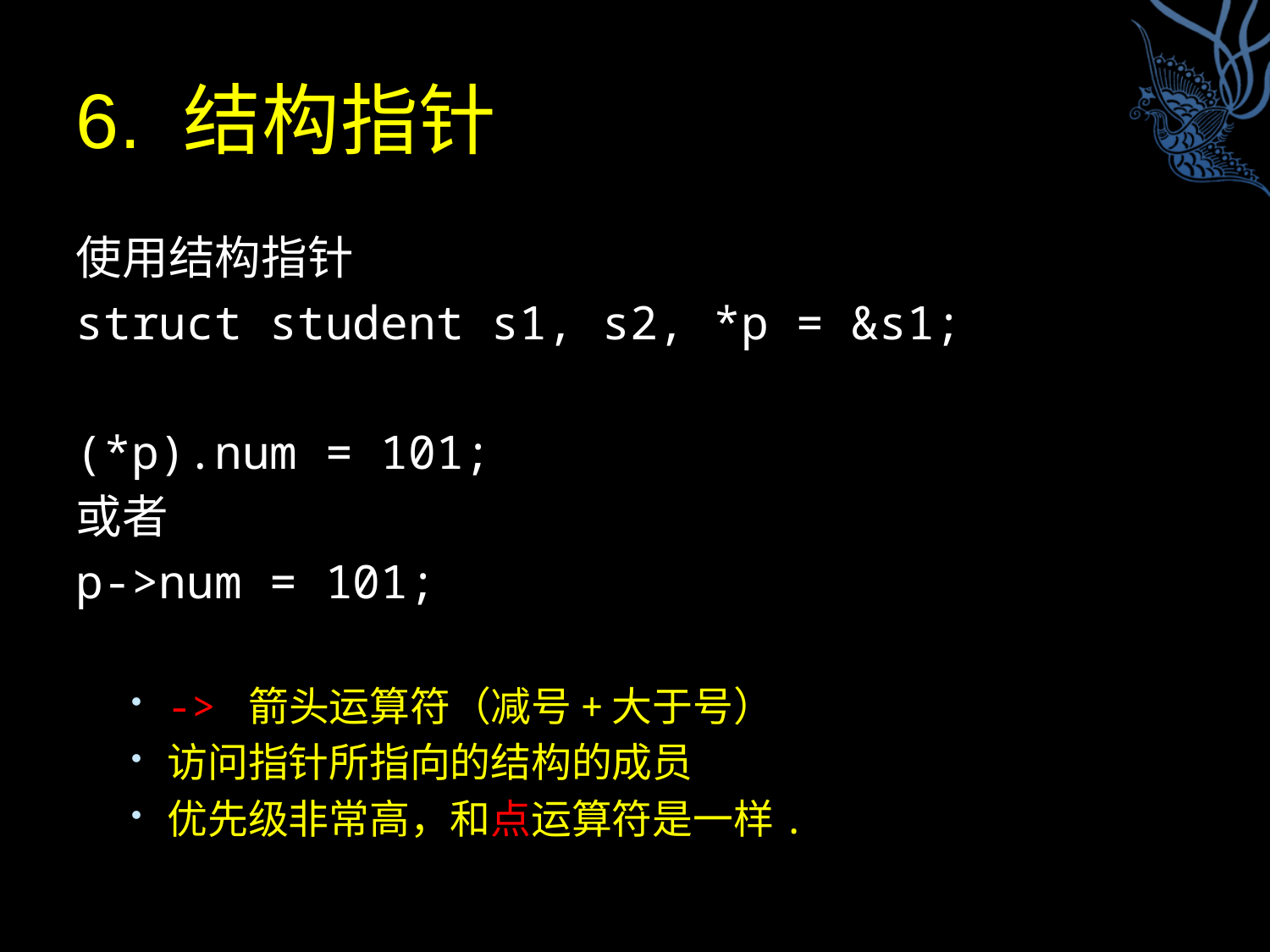

# 6. 结构指针
使用结构指针
struct student s1, s2, *p = &s1;

(*p).num = 101;
或者
p->num = 101;

-> 箭头运算符（减号+大于号）
访问指针所指向的结构的成员
优先级非常高，和点运算符是一样.